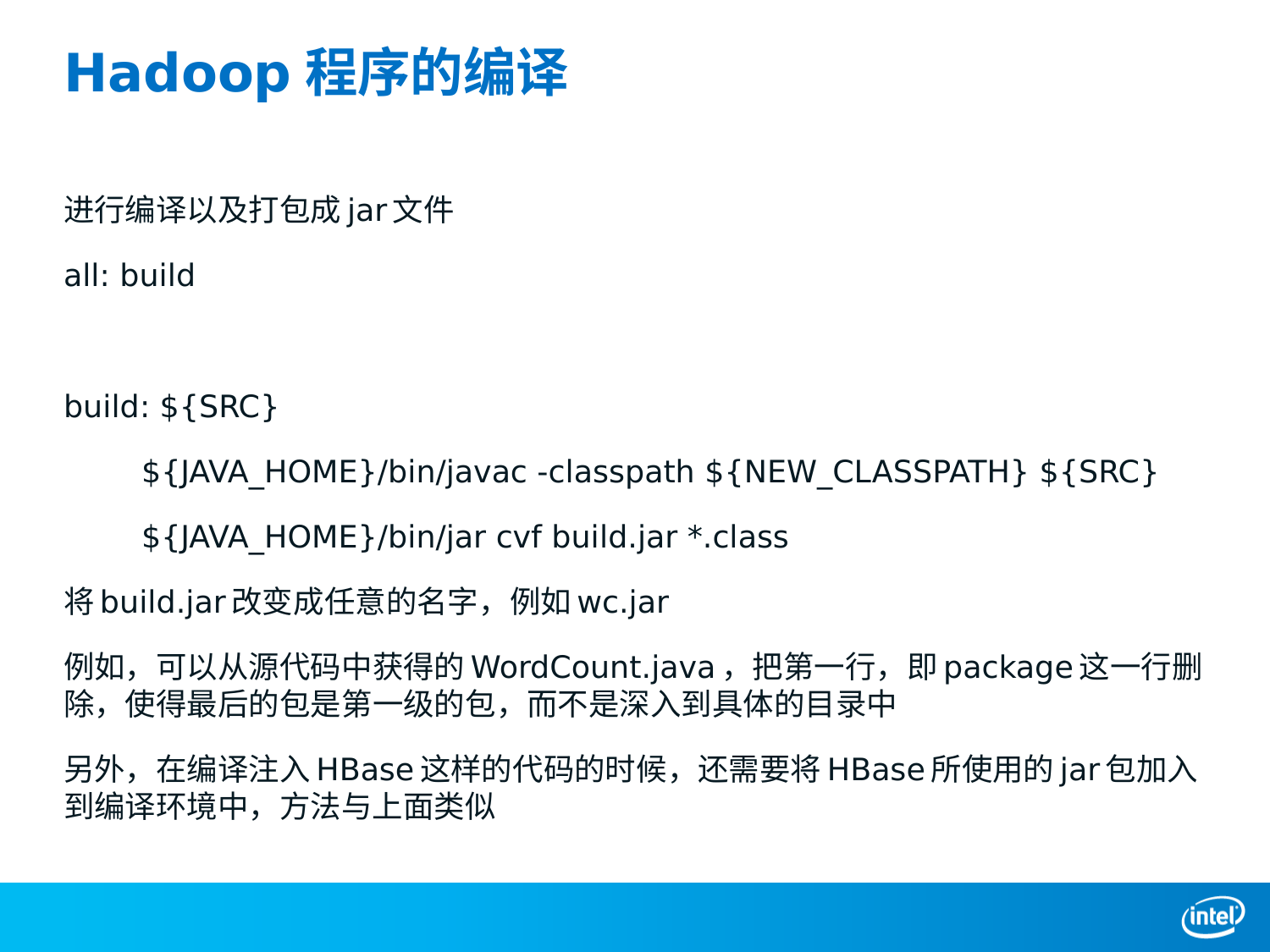

# Hadoop程序的编译
进行编译以及打包成jar文件
all: build

build: ${SRC}
        ${JAVA_HOME}/bin/javac -classpath ${NEW_CLASSPATH} ${SRC}
        ${JAVA_HOME}/bin/jar cvf build.jar *.class
将build.jar改变成任意的名字，例如wc.jar
例如，可以从源代码中获得的WordCount.java，把第一行，即package这一行删除，使得最后的包是第一级的包，而不是深入到具体的目录中
另外，在编译注入HBase这样的代码的时候，还需要将HBase所使用的jar包加入到编译环境中，方法与上面类似